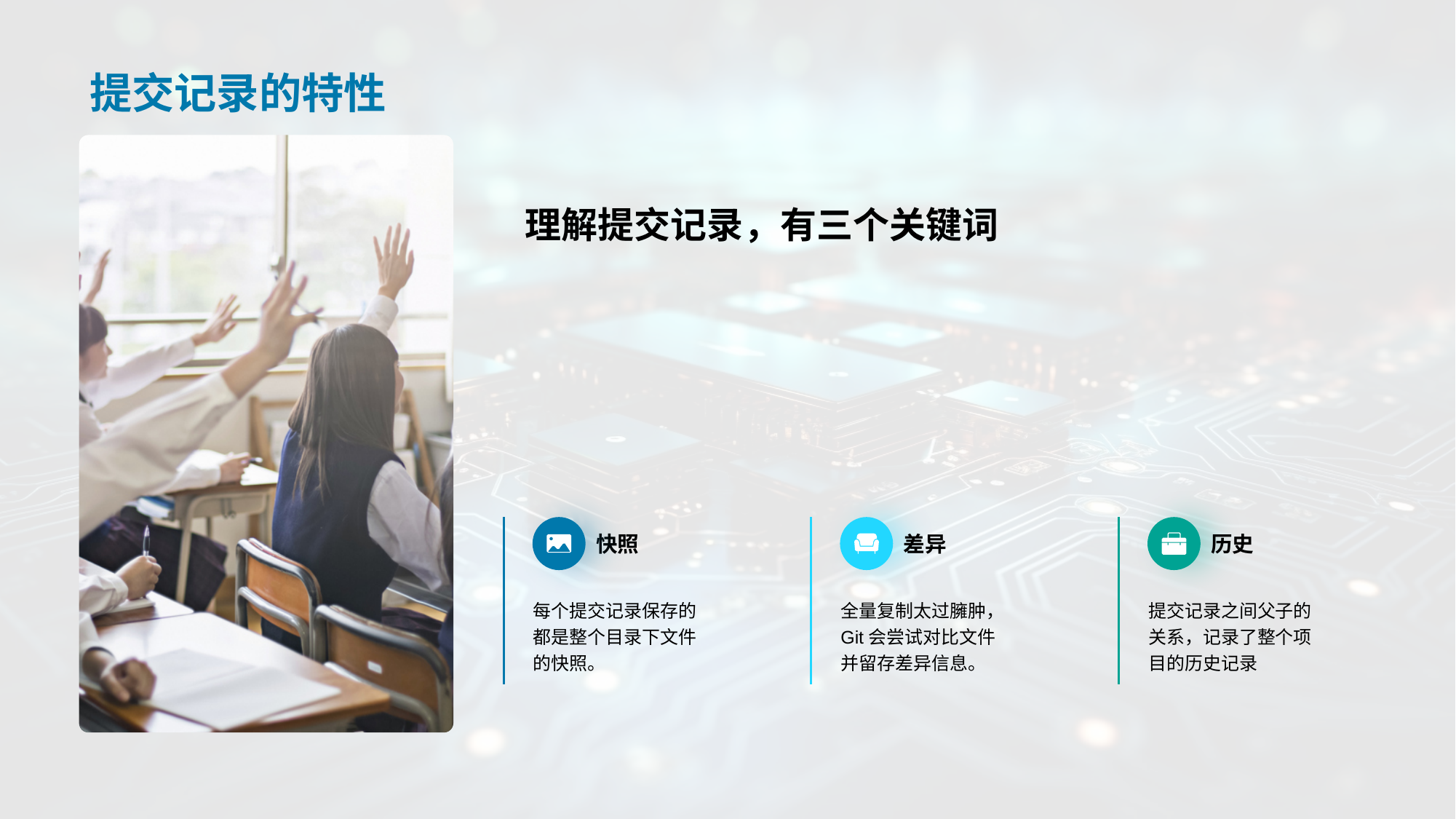

# 提交记录的特性

理解提交记录，有三个关键词

快照

每个提交记录保存的都是整个目录下文件的快照。

差异
全量复制太过臃肿，Git会尝试对比文件并留存差异信息。

历史
提交记录之间父子的关系，记录了整个项目的历史记录